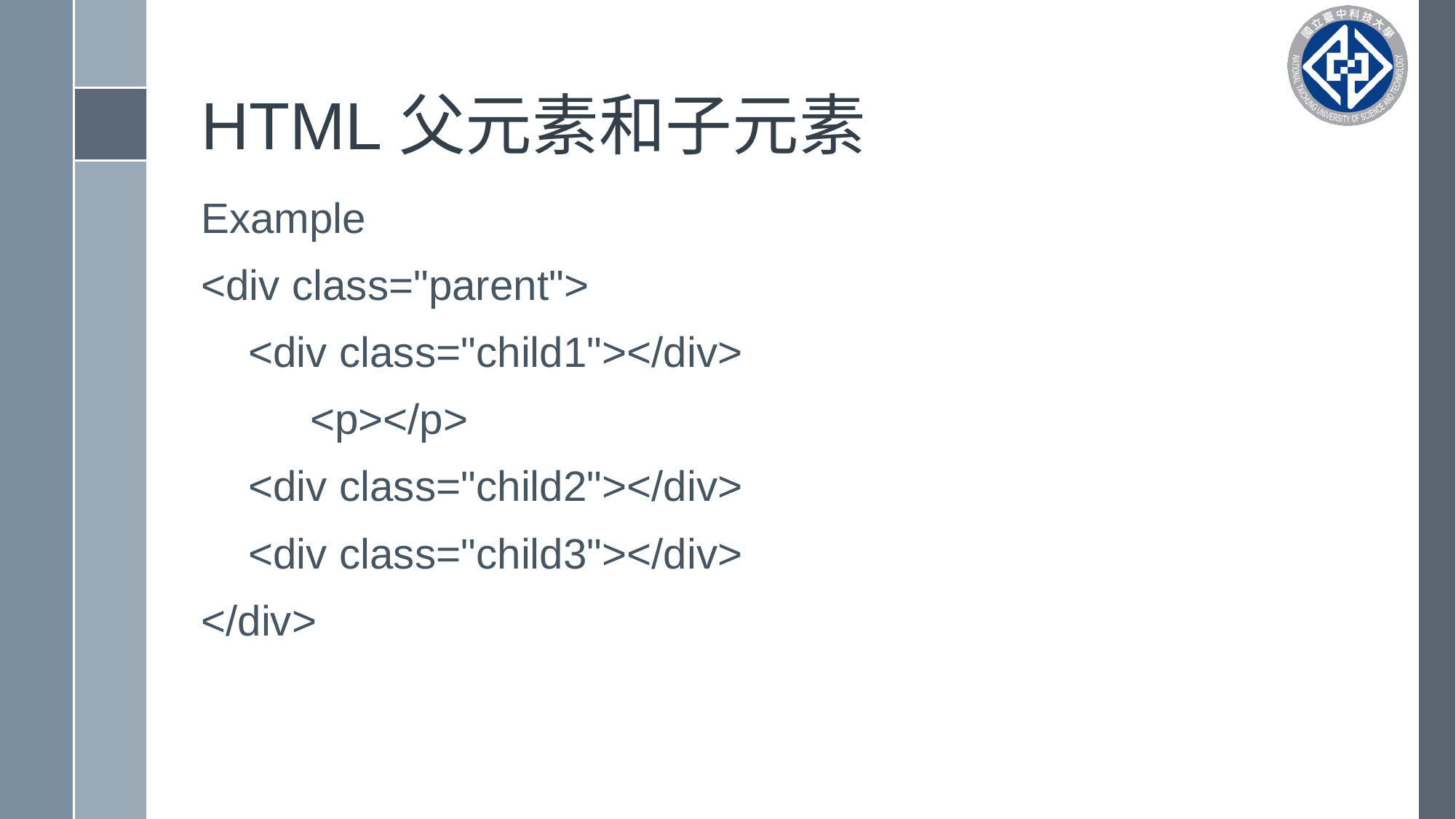

# HTML父元素和子元素
Example
<div class="parent">
    <div class="child1"></div>
	<p></p>
    <div class="child2"></div>
    <div class="child3"></div>
</div>